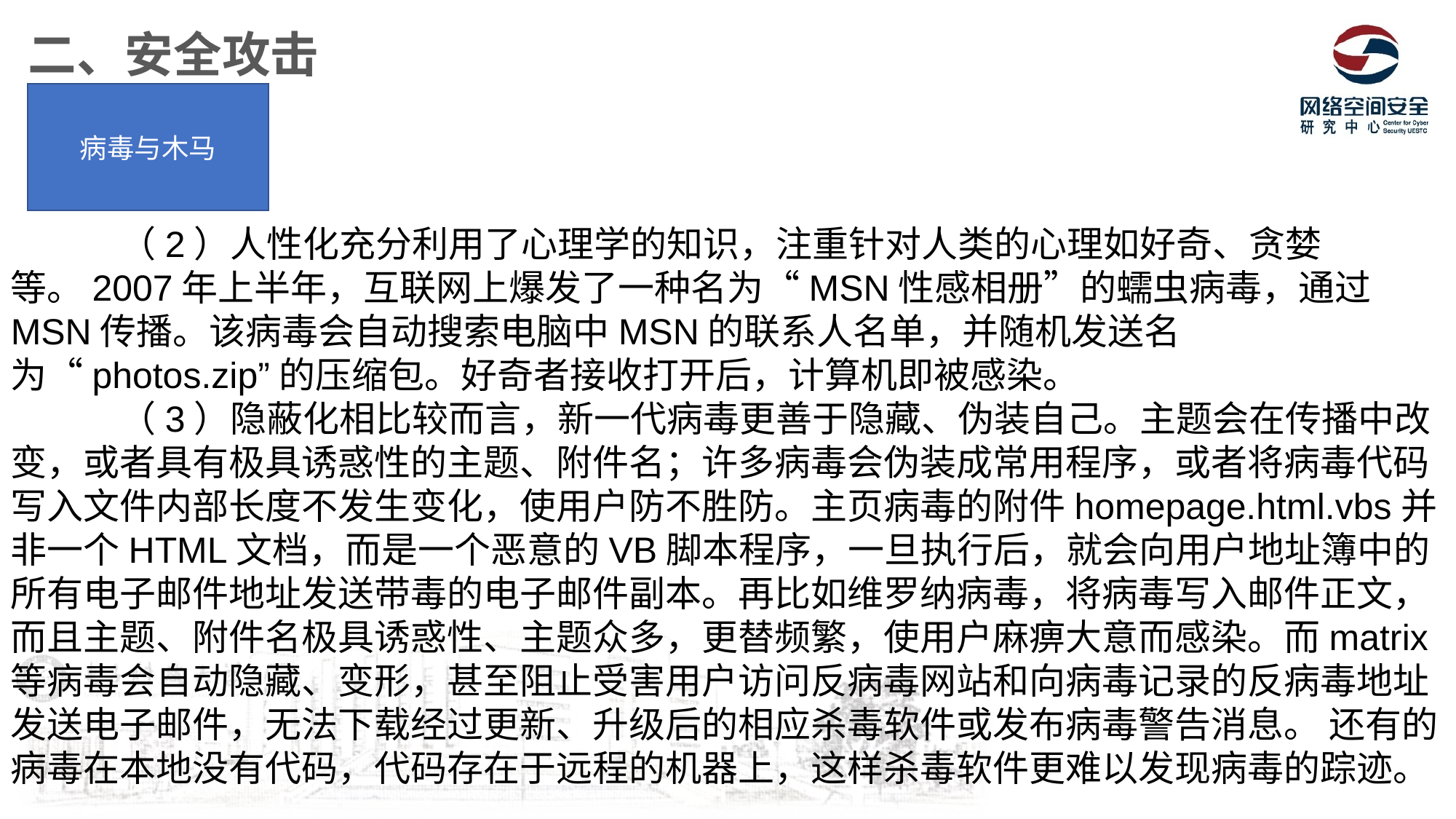

二、安全攻击
病毒与木马
	（2）人性化充分利用了心理学的知识，注重针对人类的心理如好奇、贪婪等。2007年上半年，互联网上爆发了一种名为“MSN性感相册”的蠕虫病毒，通过MSN传播。该病毒会自动搜索电脑中MSN的联系人名单，并随机发送名为“photos.zip”的压缩包。好奇者接收打开后，计算机即被感染。
	（3）隐蔽化相比较而言，新一代病毒更善于隐藏、伪装自己。主题会在传播中改变，或者具有极具诱惑性的主题、附件名；许多病毒会伪装成常用程序，或者将病毒代码写入文件内部长度不发生变化，使用户防不胜防。主页病毒的附件homepage.html.vbs并非一个HTML文档，而是一个恶意的VB脚本程序，一旦执行后，就会向用户地址簿中的所有电子邮件地址发送带毒的电子邮件副本。再比如维罗纳病毒，将病毒写入邮件正文，而且主题、附件名极具诱惑性、主题众多，更替频繁，使用户麻痹大意而感染。而matrix等病毒会自动隐藏、变形，甚至阻止受害用户访问反病毒网站和向病毒记录的反病毒地址发送电子邮件，无法下载经过更新、升级后的相应杀毒软件或发布病毒警告消息。 还有的病毒在本地没有代码，代码存在于远程的机器上，这样杀毒软件更难以发现病毒的踪迹。